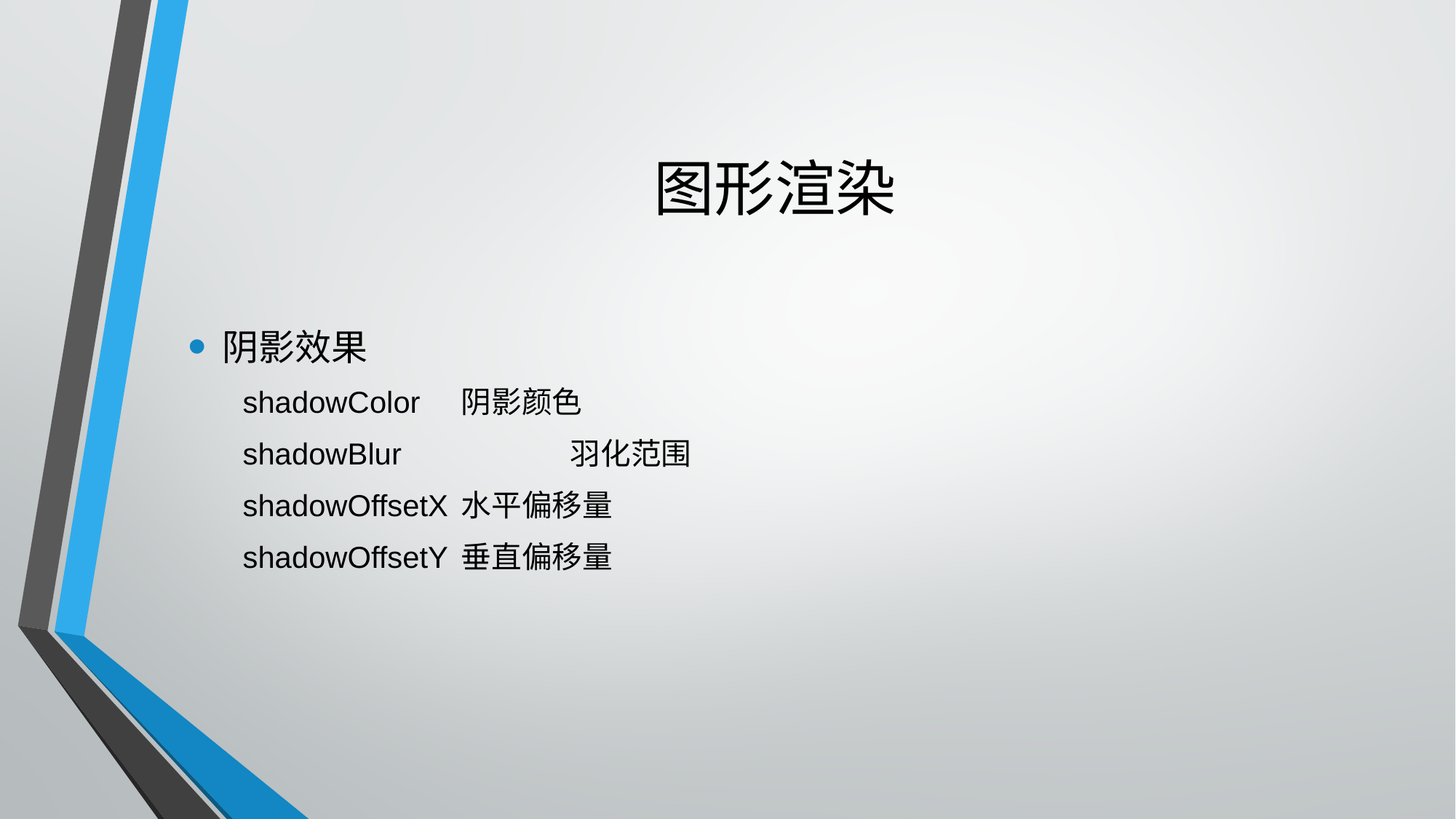

# 图形渲染
阴影效果
shadowColor	阴影颜色
shadowBlur		羽化范围
shadowOffsetX	水平偏移量
shadowOffsetY	垂直偏移量